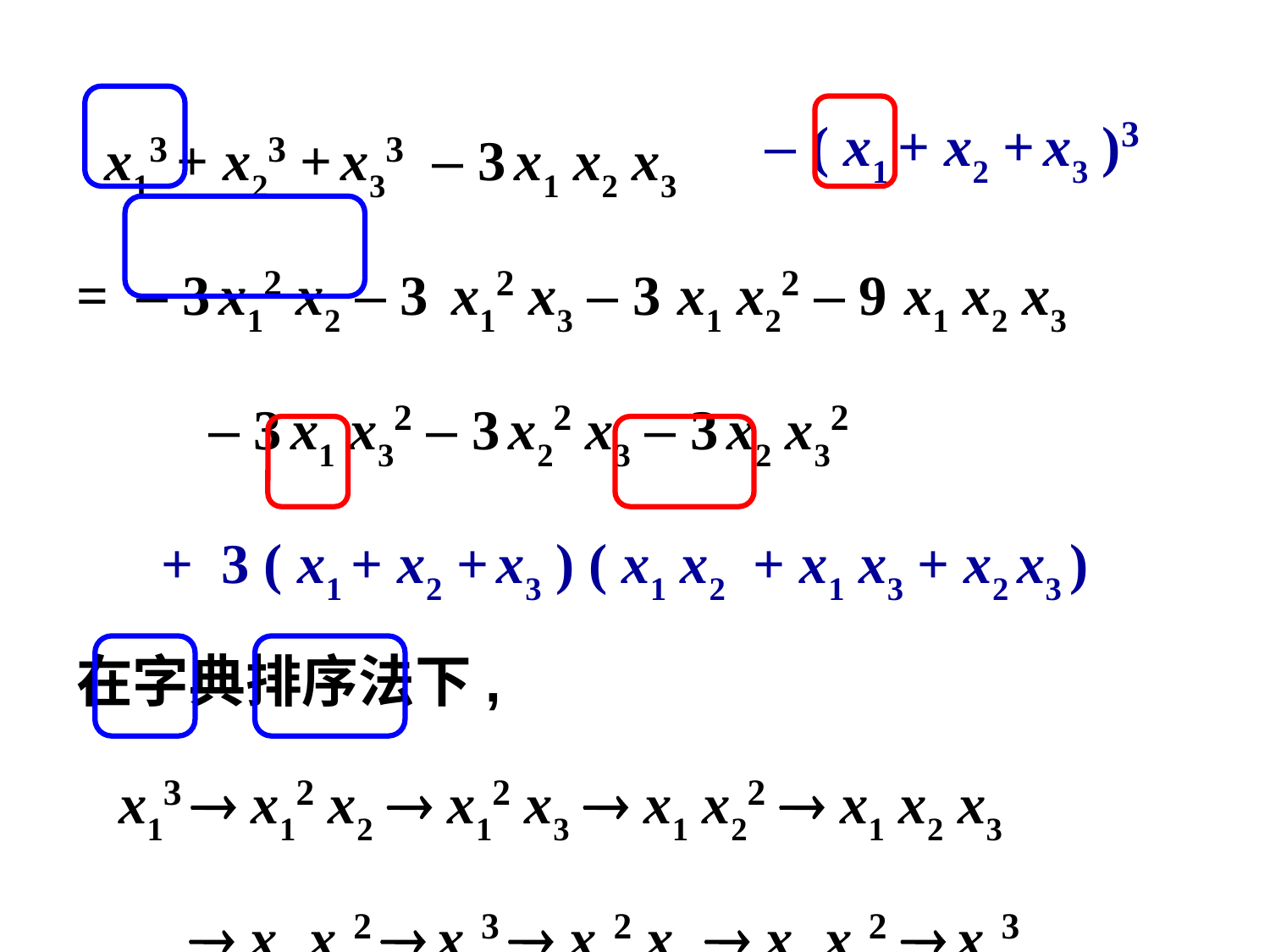

x13 + x23 + x33  – 3 x1 x2 x3
=  – 3 x12 x2 – 3  x12 x3 – 3  x1 x22 – 9  x1 x2 x3
                – 3 x1 x32 – 3 x22 x3 – 3 x2 x32
      +  3 ( x1 + x2 + x3 ) ( x1 x2  + x1 x3 + x2 x3 )
在字典排序法下,
   x13 → x12 x2 → x12 x3 → x1 x22 → x1 x2 x3
        → x1 x32 → x23 → x22 x3 → x2 x32 → x33

– ( x1 + x2 + x3 )3